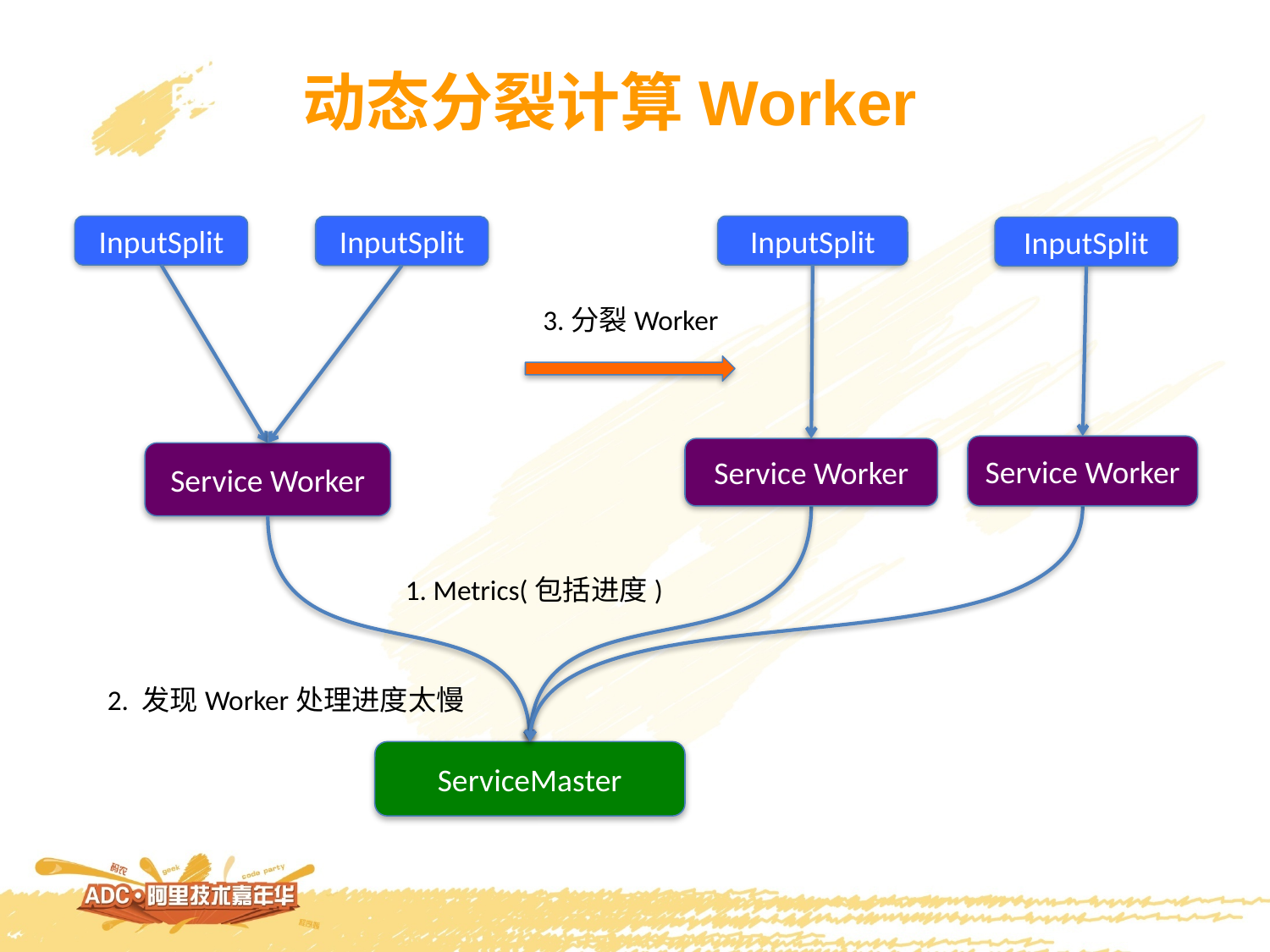

动态分裂计算Worker
InputSplit
InputSplit
InputSplit
InputSplit
3.分裂Worker

Service Worker
Service Worker
Service Worker
1. Metrics(包括进度)
2. 发现Worker处理进度太慢
ServiceMaster